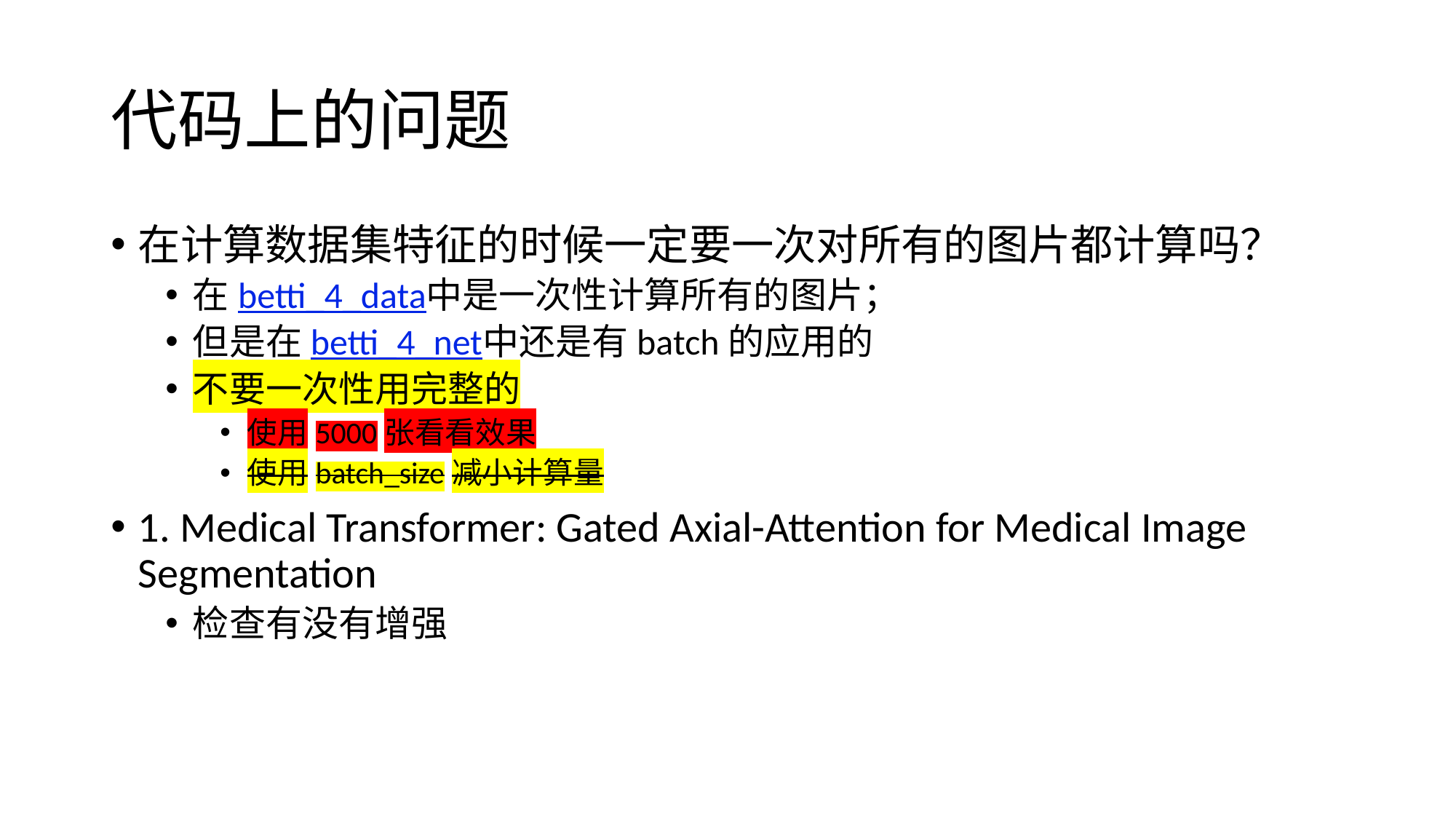

# 代码上的问题
在计算数据集特征的时候一定要一次对所有的图片都计算吗？
在betti_4_data中是一次性计算所有的图片；
但是在betti_4_net中还是有batch的应用的
不要一次性用完整的
使用5000张看看效果
使用batch_size减小计算量
1. Medical Transformer: Gated Axial-Attention for Medical Image Segmentation
检查有没有增强